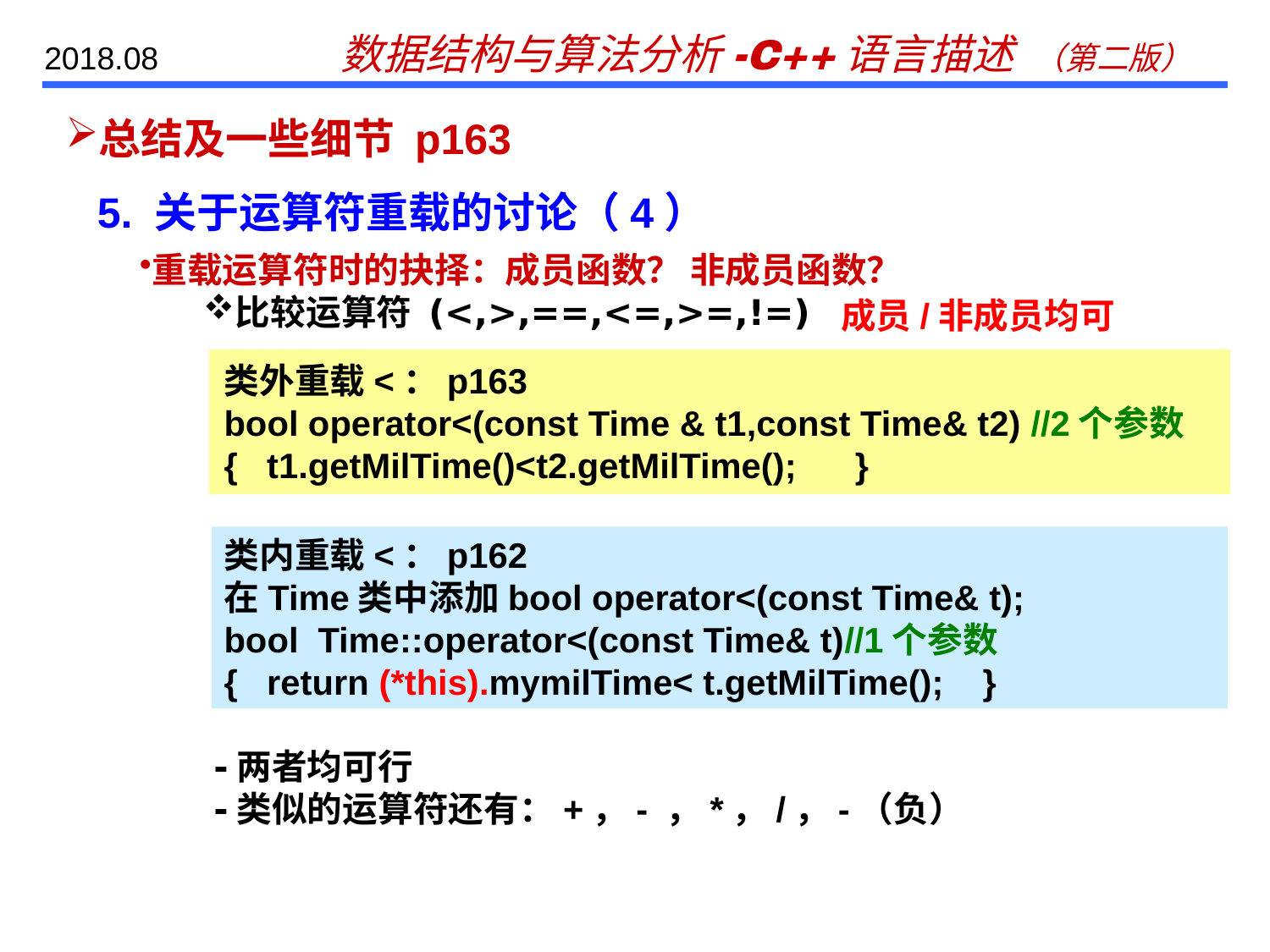

# 总结及一些细节 p163
5. 关于运算符重载的讨论（4）
重载运算符时的抉择：成员函数？ 非成员函数？
比较运算符 (<,>,==,<=,>=,!=)
成员/非成员均可
类外重载<：p163
bool operator<(const Time & t1,const Time& t2) //2个参数
{   t1.getMilTime()<t2.getMilTime();      }
类内重载<：p162
在Time类中添加bool operator<(const Time& t);
bool  Time::operator<(const Time& t)//1个参数
{   return (*this).mymilTime< t.getMilTime();    }
-两者均可行
-类似的运算符还有：+，- ，*，/，-（负）